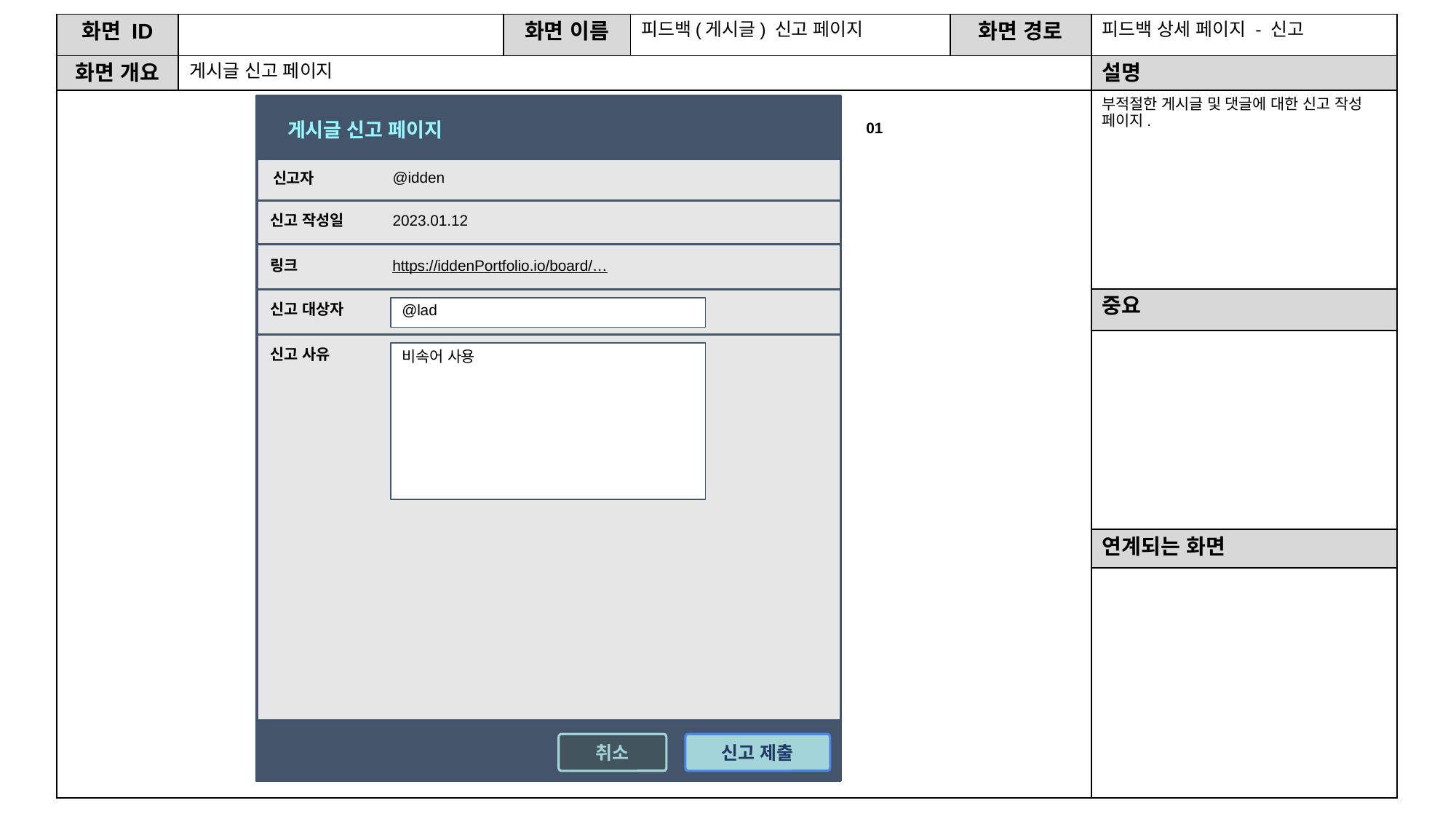

| 화면 ID |  | 화면 이름 | 피드백(게시글) 신고 페이지 | 화면 경로 | 피드백 상세 페이지 - 신고 |
| --- | --- | --- | --- | --- | --- |
| 화면 개요 | 게시글 신고 페이지 |  |  |  | 설명 |
|  |  |  |  |  | 부적절한 게시글 및 댓글에 대한 신고 작성 페이지. |
|  |  |  |  |  | 중요 |
|  |  |  |  |  |  |
|  |  |  |  |  | 연계되는 화면 |
|  |  |  |  |  |  |

게시글 신고 페이지
01
@idden
신고자
신고 작성일
2023.01.12
링크
https://iddenPortfolio.io/board/…
신고 대상자
@lad

신고 사유
@lad
비속어 사용

취소
신고 제출